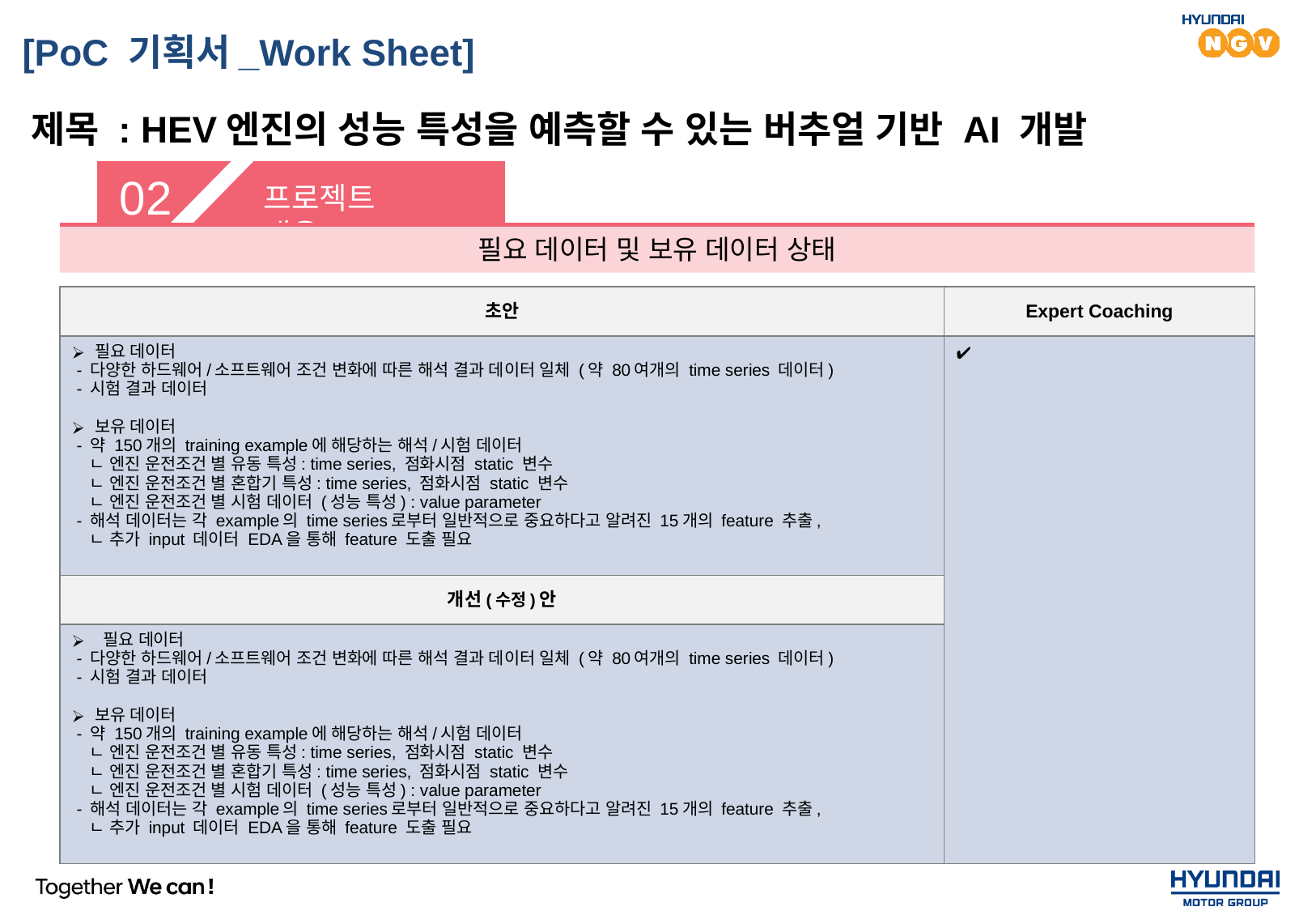

[PoC 기획서_Work Sheet]
 제목 : HEV엔진의 성능 특성을 예측할 수 있는 버추얼 기반 AI 개발

02

프로젝트 내용
필요 데이터 및 보유 데이터 상태
| 초안 | Expert Coaching |
| --- | --- |
| 필요 데이터 - 다양한 하드웨어/소프트웨어 조건 변화에 따른 해석 결과 데이터 일체 (약 80여개의 time series 데이터) - 시험 결과 데이터 보유 데이터 - 약 150개의 training example에 해당하는 해석/시험 데이터 ㄴ 엔진 운전조건 별 유동 특성: time series, 점화시점 static 변수 ㄴ 엔진 운전조건 별 혼합기 특성: time series, 점화시점 static 변수 ㄴ 엔진 운전조건 별 시험 데이터 (성능 특성) : value parameter - 해석 데이터는 각 example의 time series로부터 일반적으로 중요하다고 알려진 15개의 feature 추출, ㄴ 추가 input 데이터 EDA을 통해 feature 도출 필요 |  |
| 개선(수정)안 |  |
| 필요 데이터 - 다양한 하드웨어/소프트웨어 조건 변화에 따른 해석 결과 데이터 일체 (약 80여개의 time series 데이터) - 시험 결과 데이터 보유 데이터 - 약 150개의 training example에 해당하는 해석/시험 데이터 ㄴ 엔진 운전조건 별 유동 특성: time series, 점화시점 static 변수 ㄴ 엔진 운전조건 별 혼합기 특성: time series, 점화시점 static 변수 ㄴ 엔진 운전조건 별 시험 데이터 (성능 특성) : value parameter - 해석 데이터는 각 example의 time series로부터 일반적으로 중요하다고 알려진 15개의 feature 추출, ㄴ 추가 input 데이터 EDA을 통해 feature 도출 필요 |  |